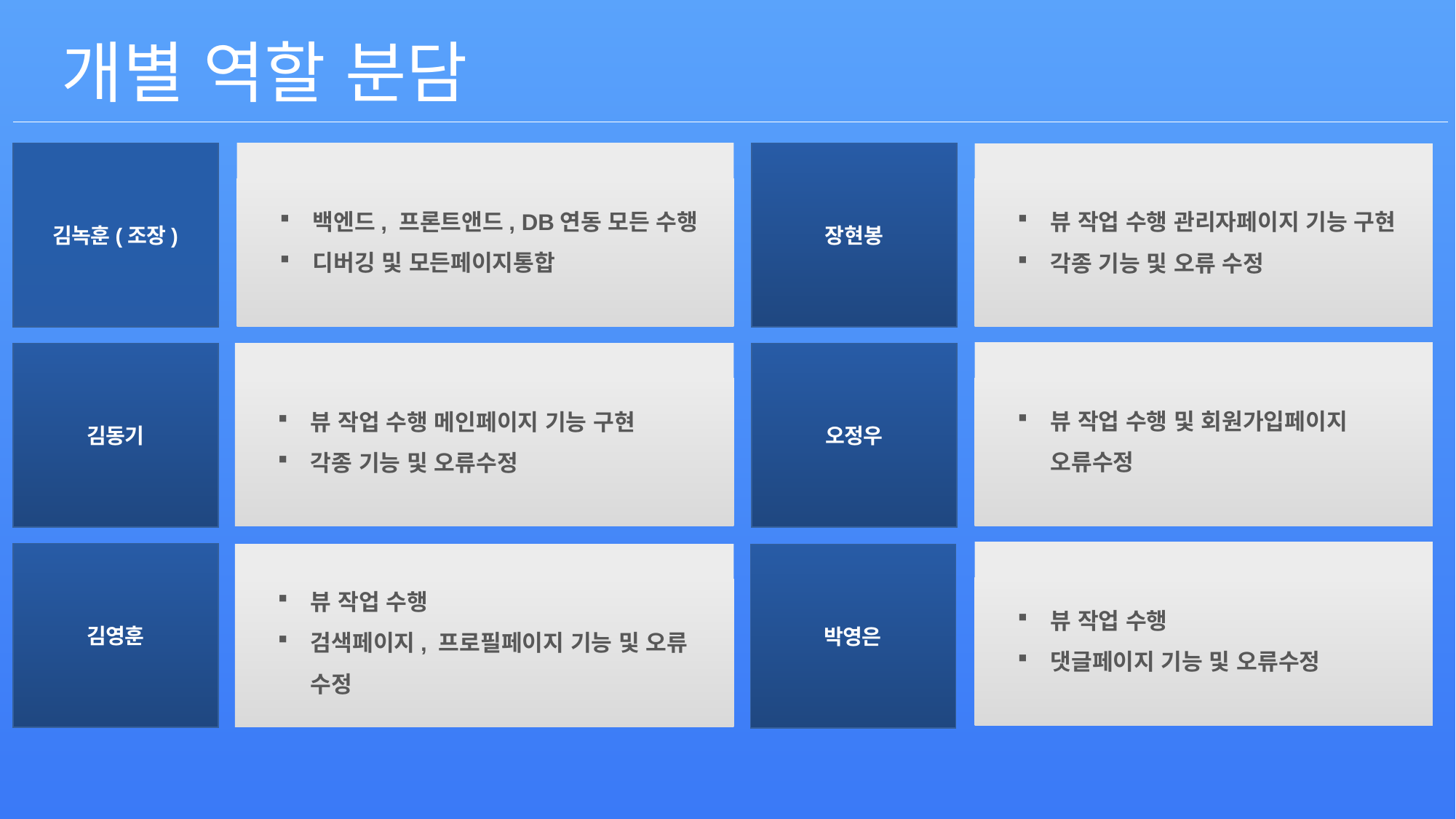

개별 역할 분담
김녹훈(조장)
백엔드, 프론트앤드, DB연동 모든 수행
디버깅 및 모든페이지통합
장현봉
뷰 작업 수행 관리자페이지 기능 구현
각종 기능 및 오류 수정
뷰 작업 수행 및 회원가입페이지 오류수정
김동기
뷰 작업 수행 메인페이지 기능 구현
각종 기능 및 오류수정
오정우
뷰 작업 수행
댓글페이지 기능 및 오류수정
김영훈
뷰 작업 수행
검색페이지, 프로필페이지 기능 및 오류 수정
박영은